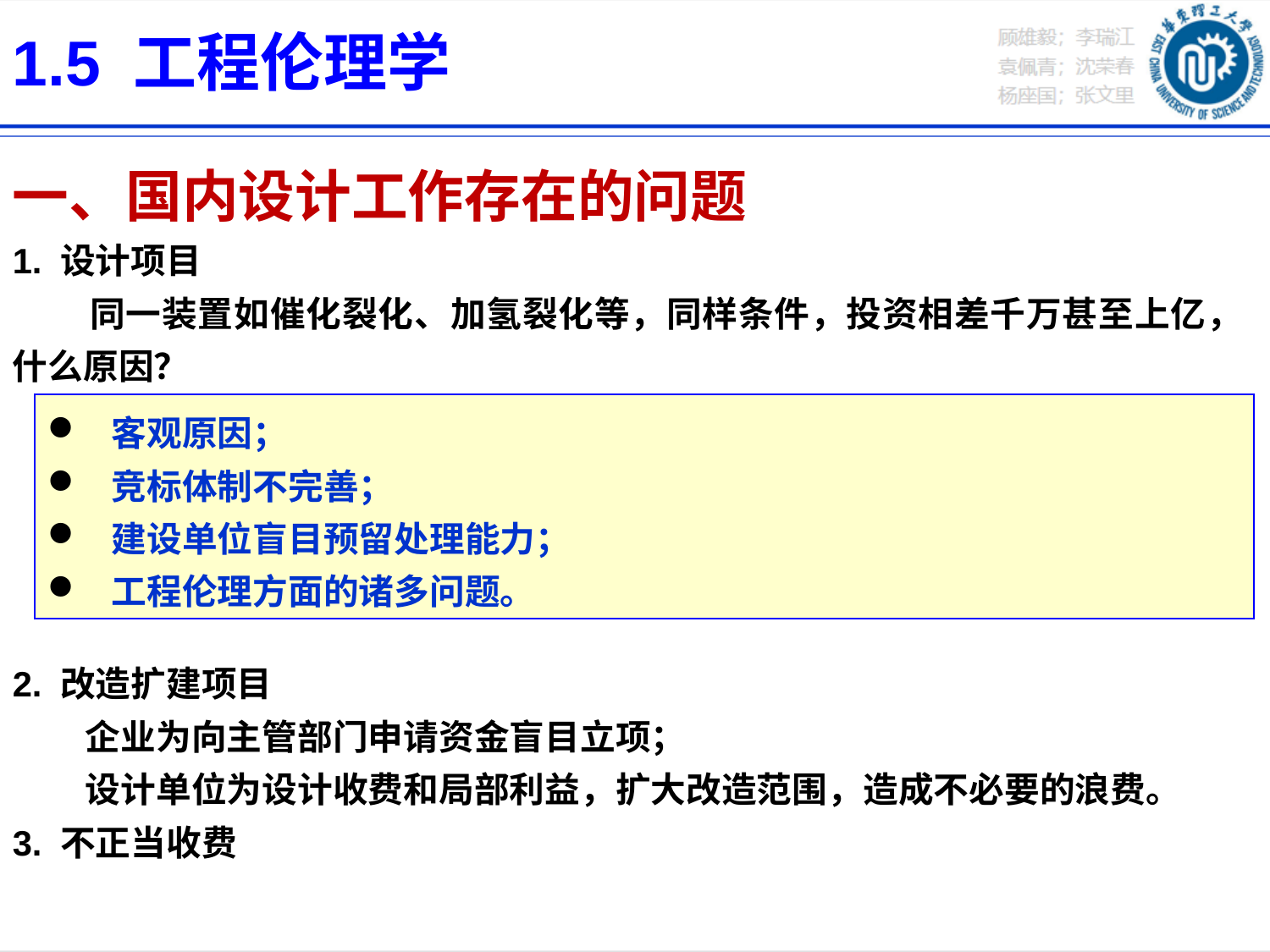

1.5 工程伦理学
一、国内设计工作存在的问题
1. 设计项目
        同一装置如催化裂化、加氢裂化等，同样条件，投资相差千万甚至上亿，什么原因？

2. 改造扩建项目
        企业为向主管部门申请资金盲目立项；
        设计单位为设计收费和局部利益，扩大改造范围，造成不必要的浪费。
3. 不正当收费
 客观原因；
 竞标体制不完善；
 建设单位盲目预留处理能力；
 工程伦理方面的诸多问题。